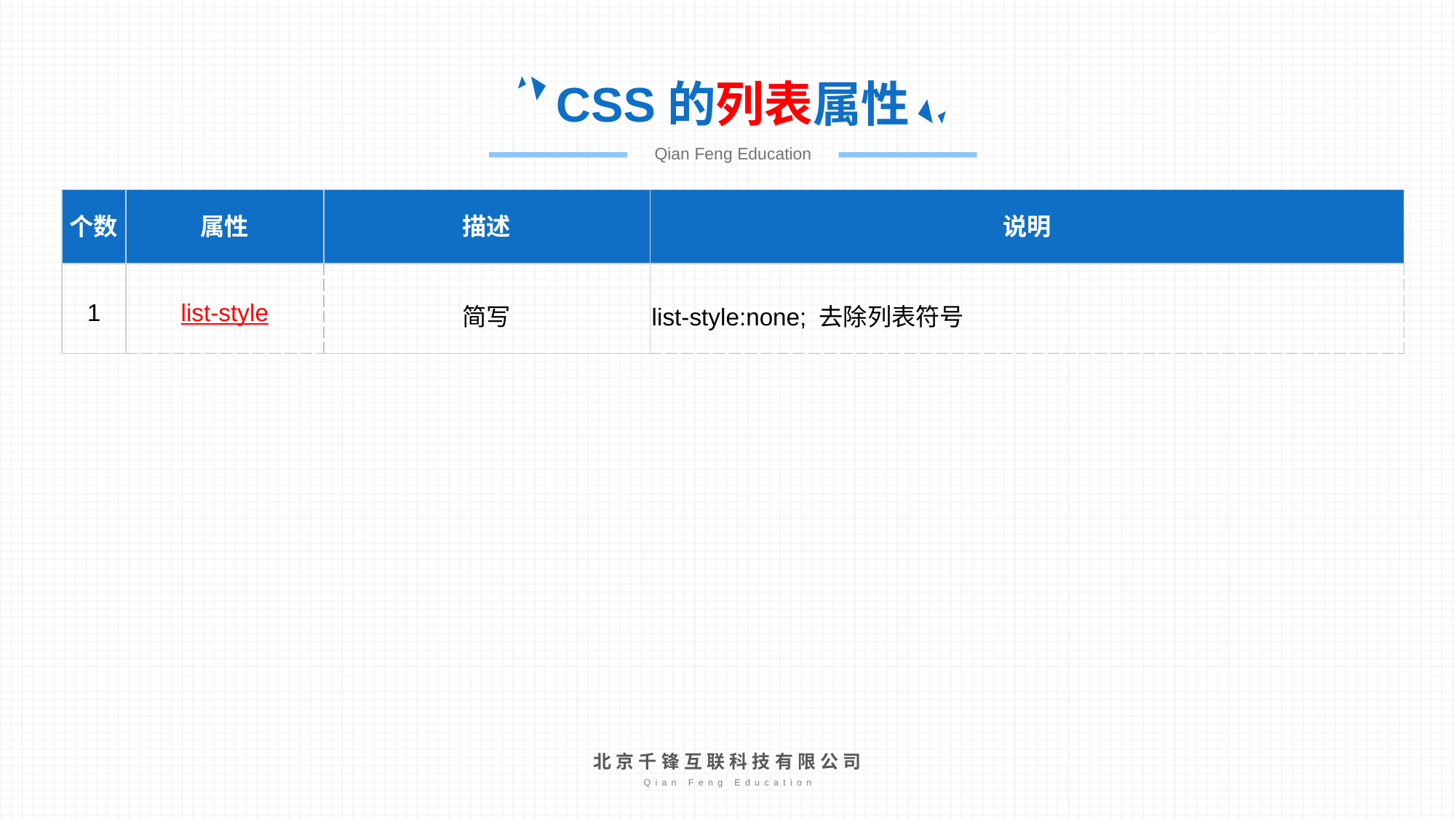

CSS的列表属性

Qian Feng Education

| 个数 | 属性 | 描述 | 说明 |
| --- | --- | --- | --- |
| 1 | list-style | 简写 | list-style:none; 去除列表符号 |
北京千锋互联科技有限公司
Qian Feng Education